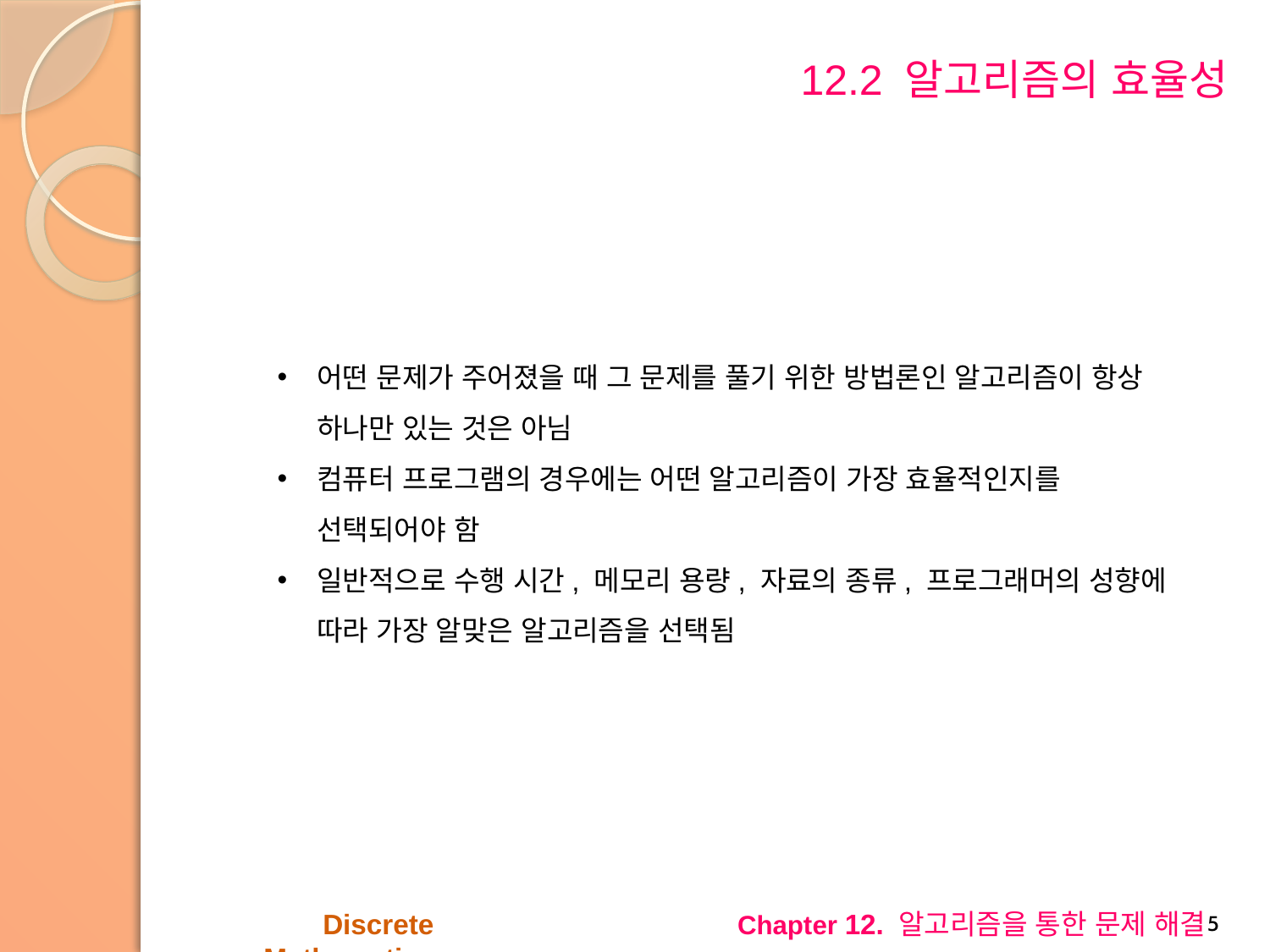

# 12.2 알고리즘의 효율성
어떤 문제가 주어졌을 때 그 문제를 풀기 위한 방법론인 알고리즘이 항상 하나만 있는 것은 아님
컴퓨터 프로그램의 경우에는 어떤 알고리즘이 가장 효율적인지를 선택되어야 함
일반적으로 수행 시간, 메모리 용량, 자료의 종류, 프로그래머의 성향에 따라 가장 알맞은 알고리즘을 선택됨
Discrete Mathematics
Chapter 12. 알고리즘을 통한 문제 해결
5